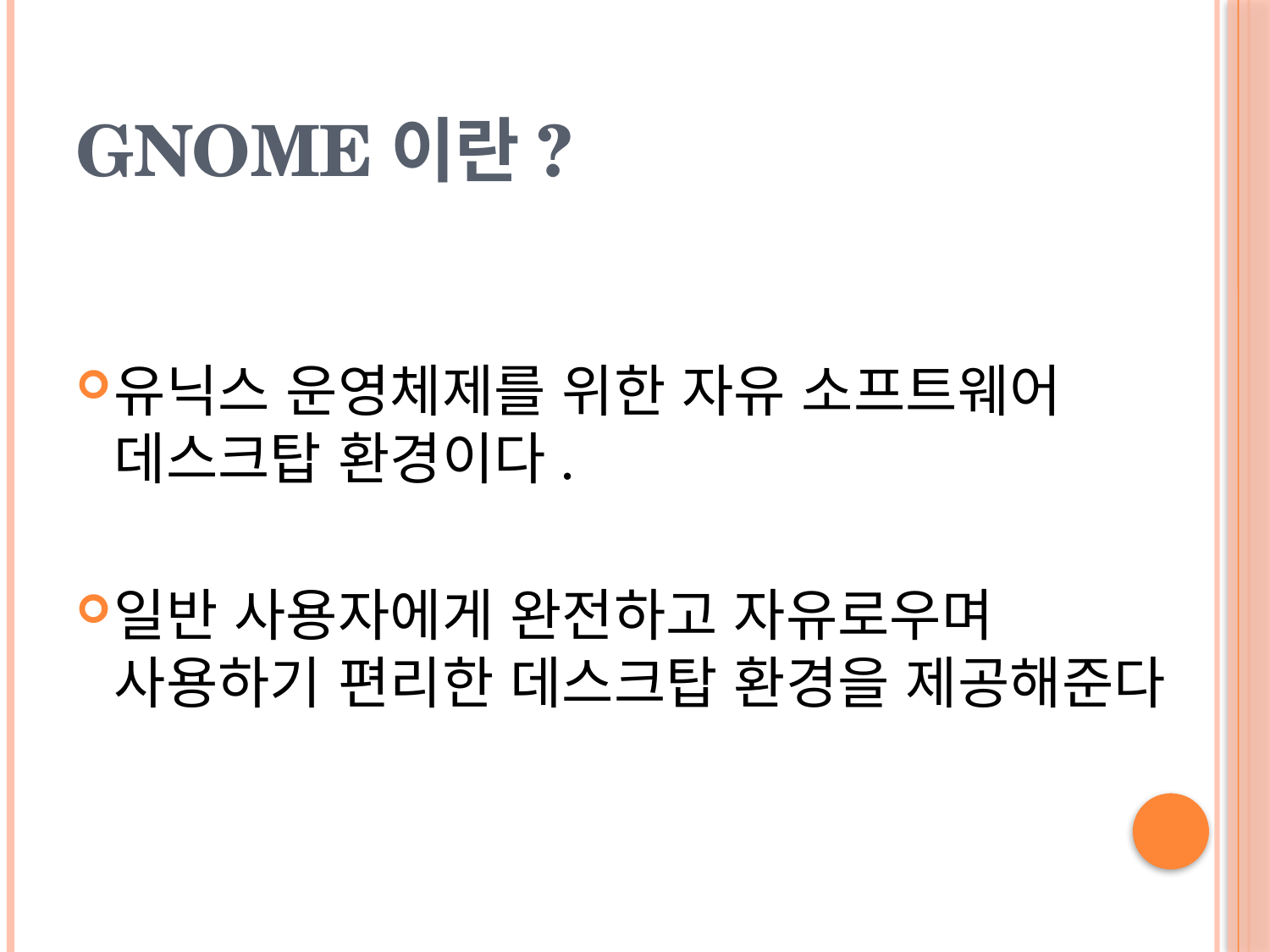

# GNOME이란?

유닉스 운영체제를 위한 자유 소프트웨어 데스크탑 환경이다.

일반 사용자에게 완전하고 자유로우며 사용하기 편리한 데스크탑 환경을 제공해준다